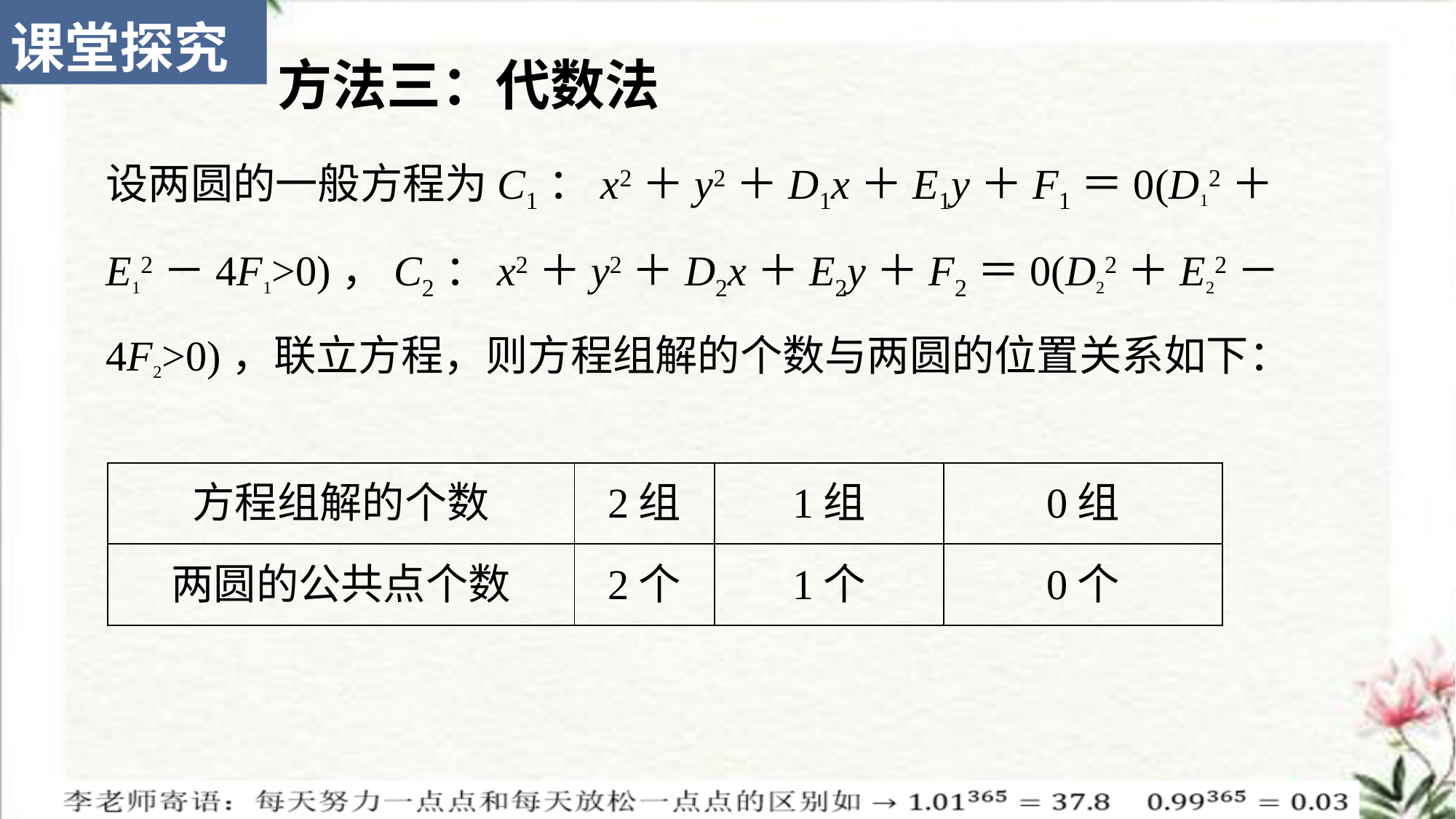

课堂探究
方法三：代数法
设两圆的一般方程为C1：x2＋y2＋D1x＋E1y＋F1＝0(D12＋E12－4F1>0)，C2：x2＋y2＋D2x＋E2y＋F2＝0(D22＋E22－4F2>0)，联立方程，则方程组解的个数与两圆的位置关系如下：
| 方程组解的个数 | 2组 | 1组 | 0组 |
| --- | --- | --- | --- |
| 两圆的公共点个数 | 2个 | 1个 | 0个 |